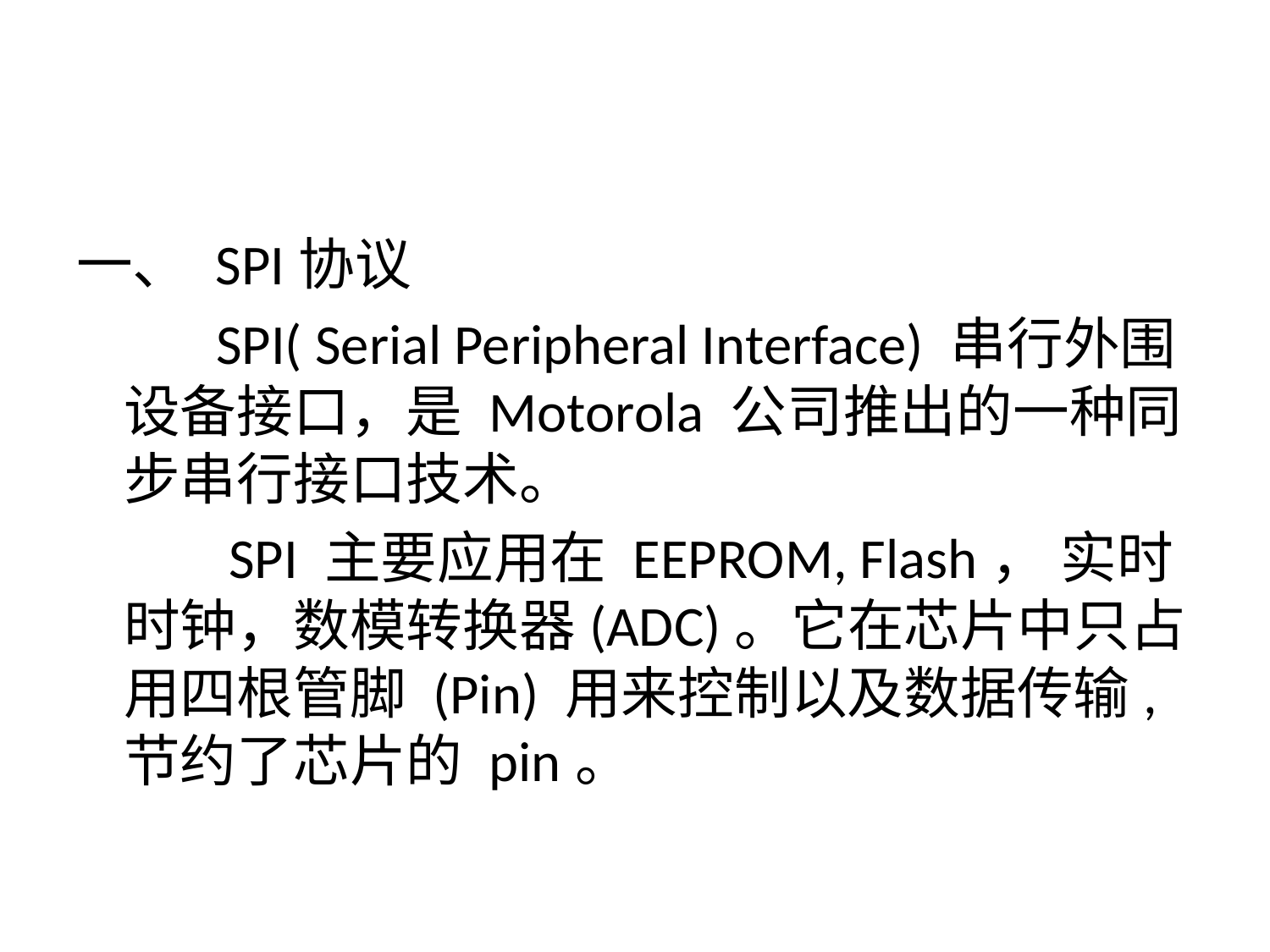

#
一、 SPI协议
           SPI( Serial Peripheral Interface) 串行外围设备接口，是 Motorola 公司推出的一种同步串行接口技术。
            SPI 主要应用在 EEPROM, Flash， 实时时钟，数模转换器(ADC)。它在芯片中只占用四根管脚 (Pin) 用来控制以及数据传输, 节约了芯片的 pin。